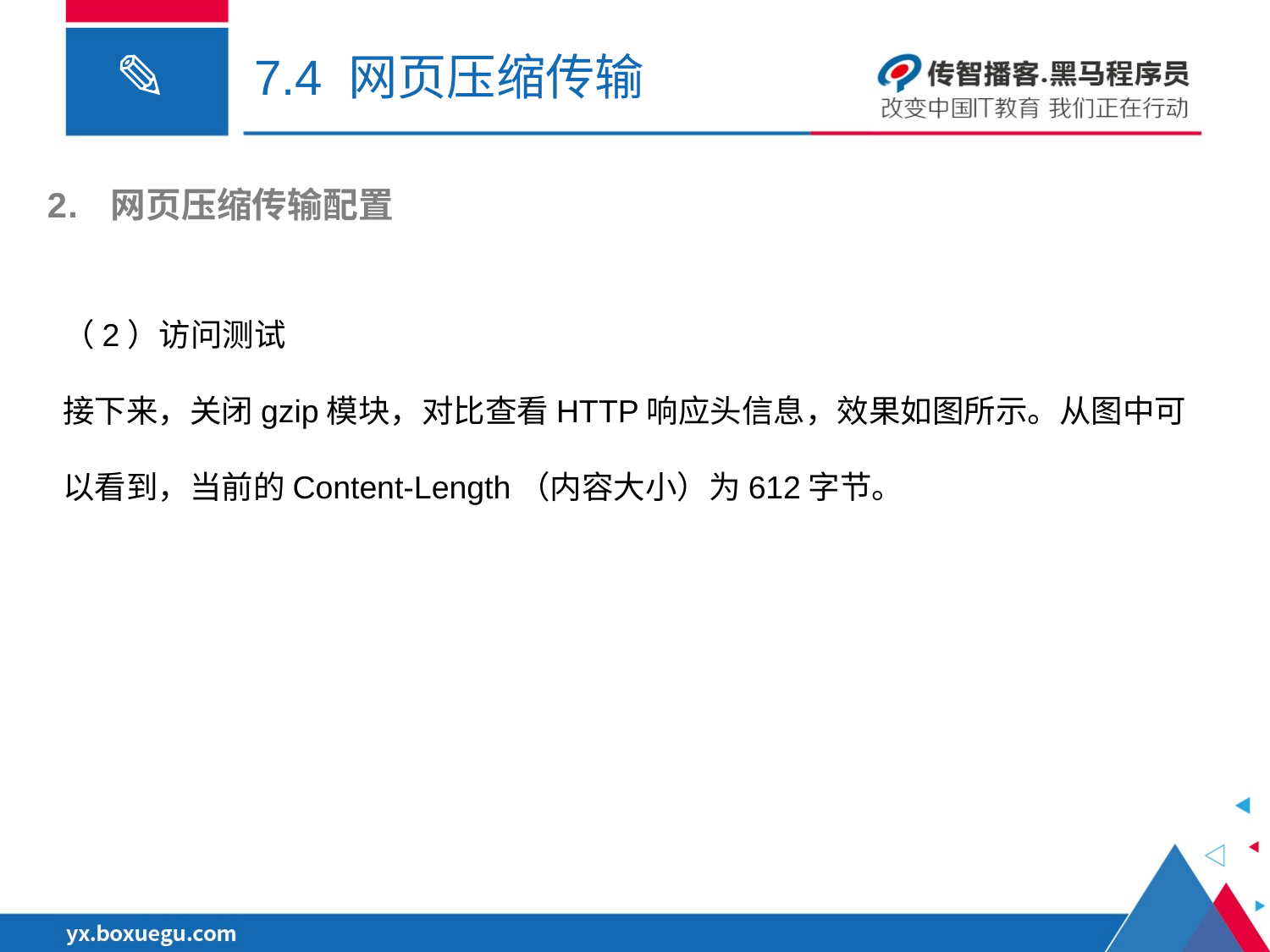

# 7.4 网页压缩传输
网页压缩传输配置
（2）访问测试
接下来，关闭gzip模块，对比查看HTTP响应头信息，效果如图所示。从图中可以看到，当前的Content-Length（内容大小）为612字节。